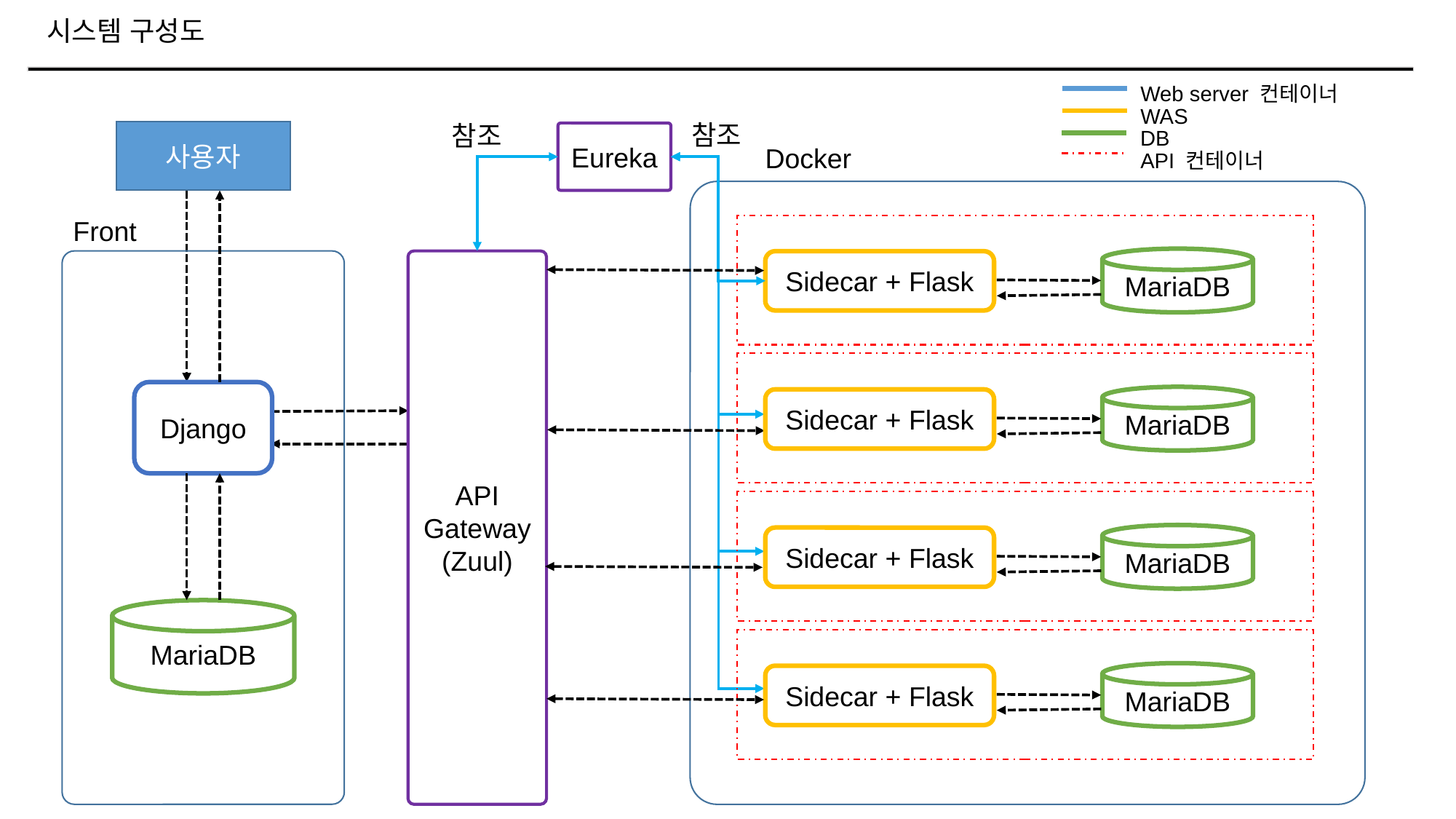

시스템 구성도

Web server 컨테이너
WAS
DB
API 컨테이너
참조
참조
사용자
Eureka
Docker

Front

MariaDB
Sidecar + Flask

API
Gateway
(Zuul)

MariaDB
Sidecar + Flask
Django

MariaDB
Sidecar + Flask
MariaDB

MariaDB
Sidecar + Flask